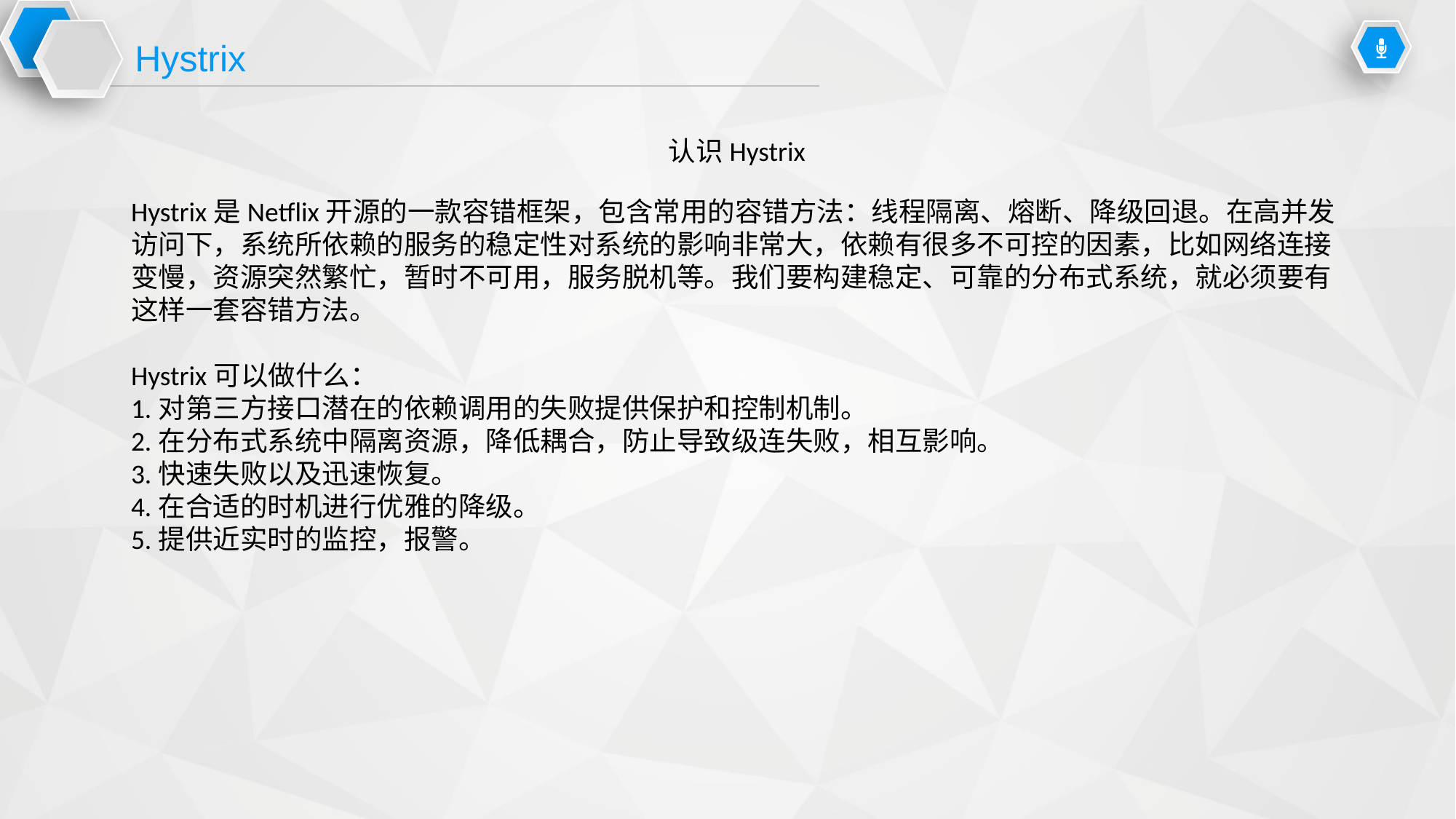

Hystrix
认识Hystrix
Hystrix是Netflix开源的一款容错框架，包含常用的容错方法：线程隔离、熔断、降级回退。在高并发访问下，系统所依赖的服务的稳定性对系统的影响非常大，依赖有很多不可控的因素，比如网络连接变慢，资源突然繁忙，暂时不可用，服务脱机等。我们要构建稳定、可靠的分布式系统，就必须要有这样一套容错方法。

Hystrix可以做什么：
1.对第三方接口潜在的依赖调用的失败提供保护和控制机制。
2.在分布式系统中隔离资源，降低耦合，防止导致级连失败，相互影响。
3.快速失败以及迅速恢复。
4.在合适的时机进行优雅的降级。
5.提供近实时的监控，报警。